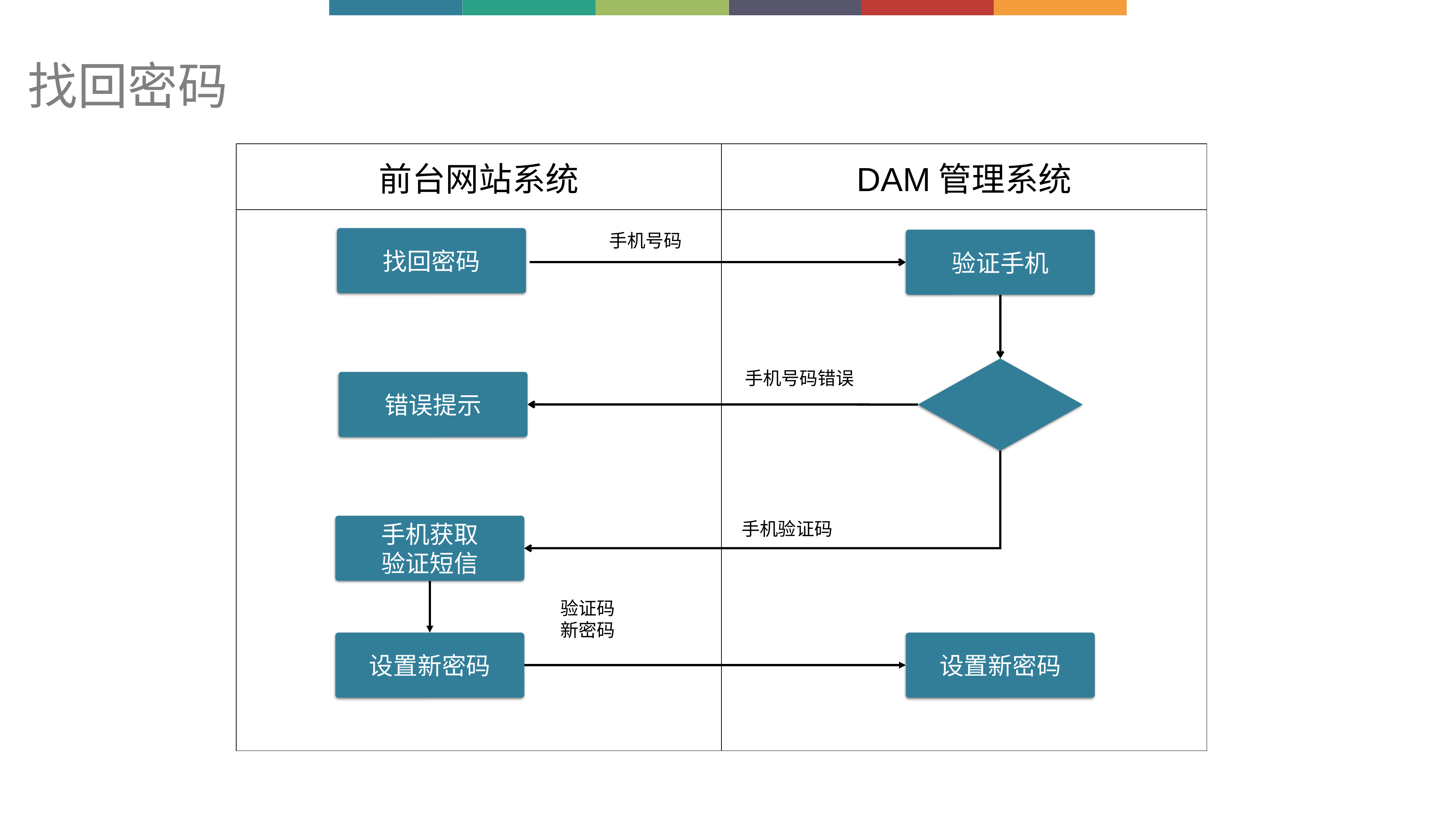

找回密码
| 前台网站系统 | DAM管理系统 |
| --- | --- |
|  |  |
手机号码
找回密码
验证手机

手机号码错误
错误提示
手机验证码
手机获取
验证短信
验证码
新密码
设置新密码
设置新密码